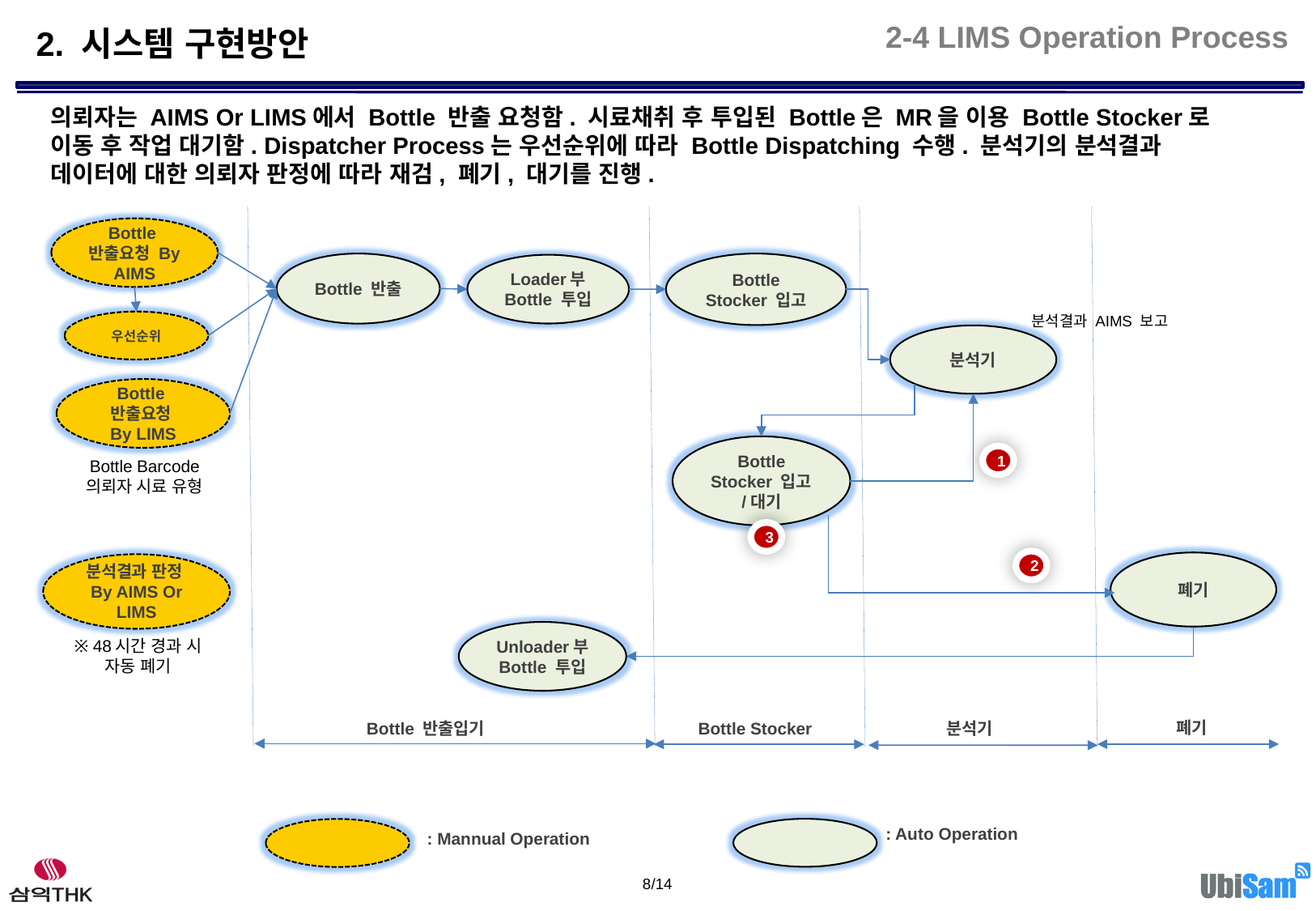

2-4 LIMS Operation Process
2. 시스템 구현방안
의뢰자는 AIMS Or LIMS에서 Bottle 반출 요청함. 시료채취 후 투입된 Bottle은 MR을 이용 Bottle Stocker로 이동 후 작업 대기함. Dispatcher Process는 우선순위에 따라 Bottle Dispatching 수행. 분석기의 분석결과 데이터에 대한 의뢰자 판정에 따라 재검, 폐기, 대기를 진행.
Bottle
반출요청 By AIMS
Bottle 반출
Bottle Stocker 입고
Loader부 Bottle 투입
분석결과 AIMS 보고
우선순위
분석기
Bottle
반출요청
By LIMS
Bottle Stocker 입고/대기
1
Bottle Barcode
의뢰자 시료 유형
3
2
폐기
분석결과 판정
By AIMS Or LIMS
Unloader부 Bottle 투입
※ 48시간 경과 시
자동 폐기
폐기
분석기
Bottle Stocker
Bottle 반출입기

: Auto Operation
: Mannual Operation